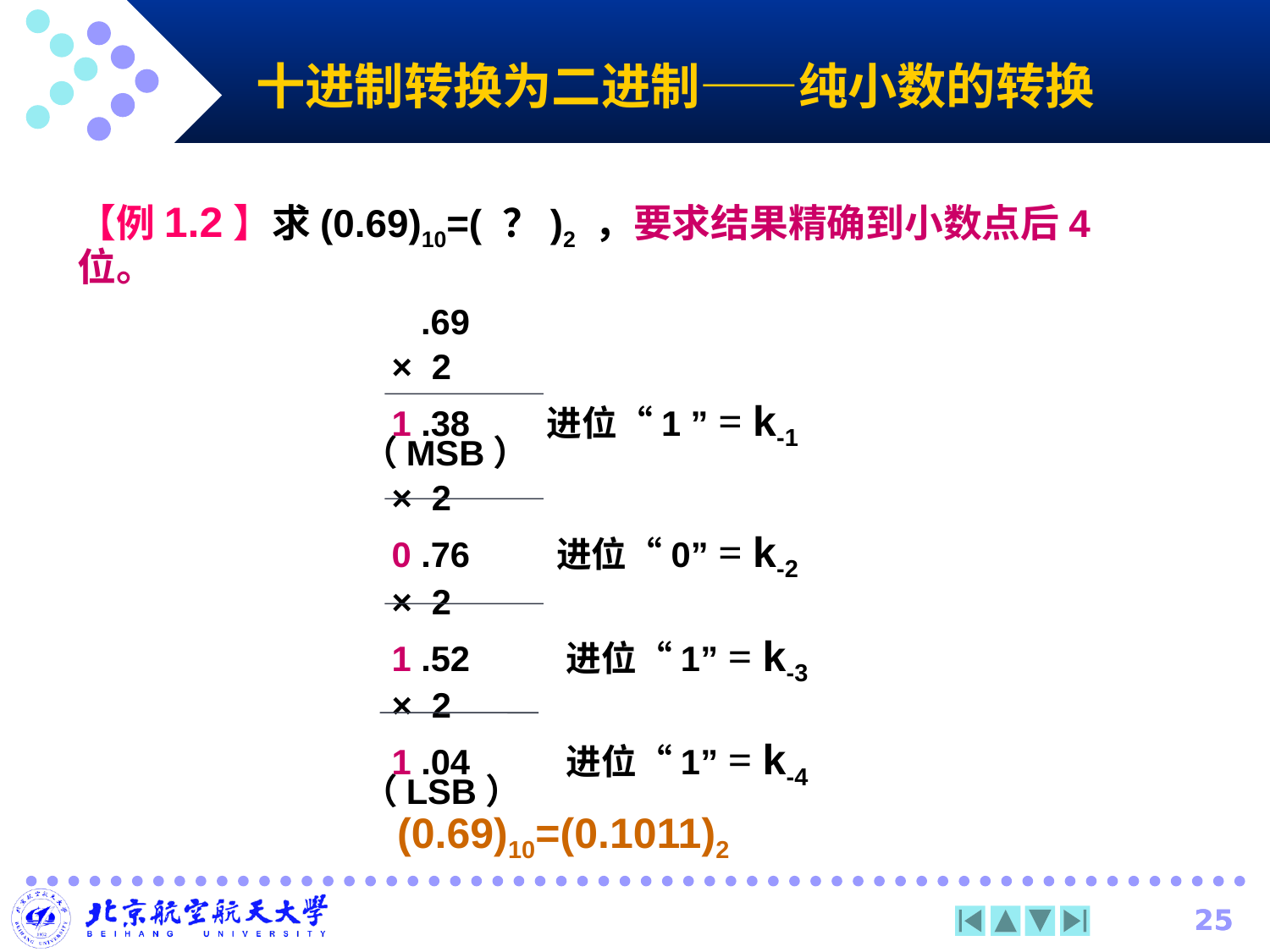

十进制转换为二进制——纯小数的转换
【例1.2】求(0.69)10=( ？)2 ，要求结果精确到小数点后4位。
      .69
   ×  2
   1 .38       进位“1 ” = k-1 （MSB）
   ×  2
   0 .76        进位“0” = k-2
   ×  2
   1 .52         进位“1” = k-3
   ×  2
   1 .04         进位“1” = k-4 （LSB）

(0.69)10=(0.1011)2
25
25